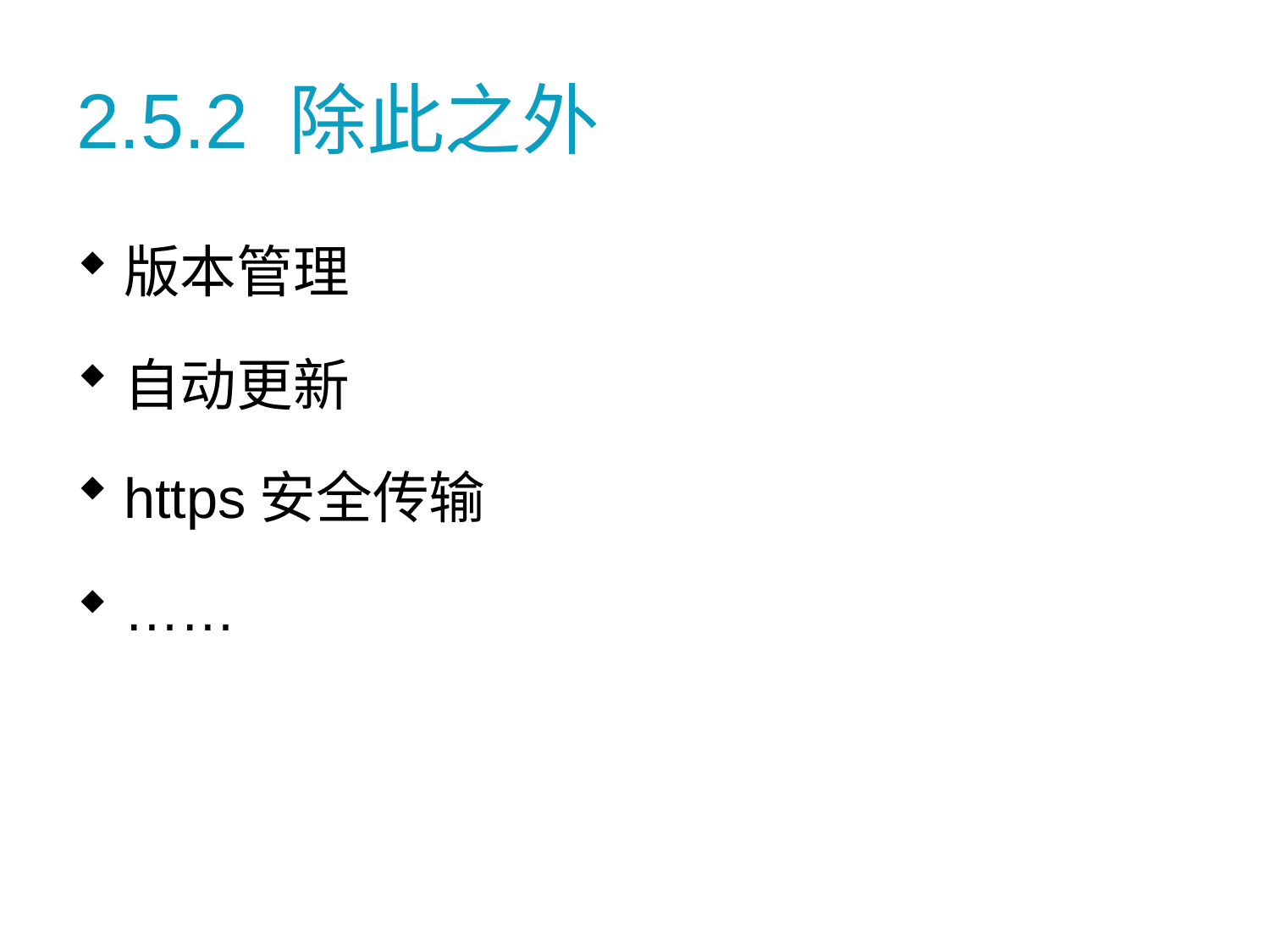

# 2.5.2 除此之外
版本管理
自动更新
https安全传输
……